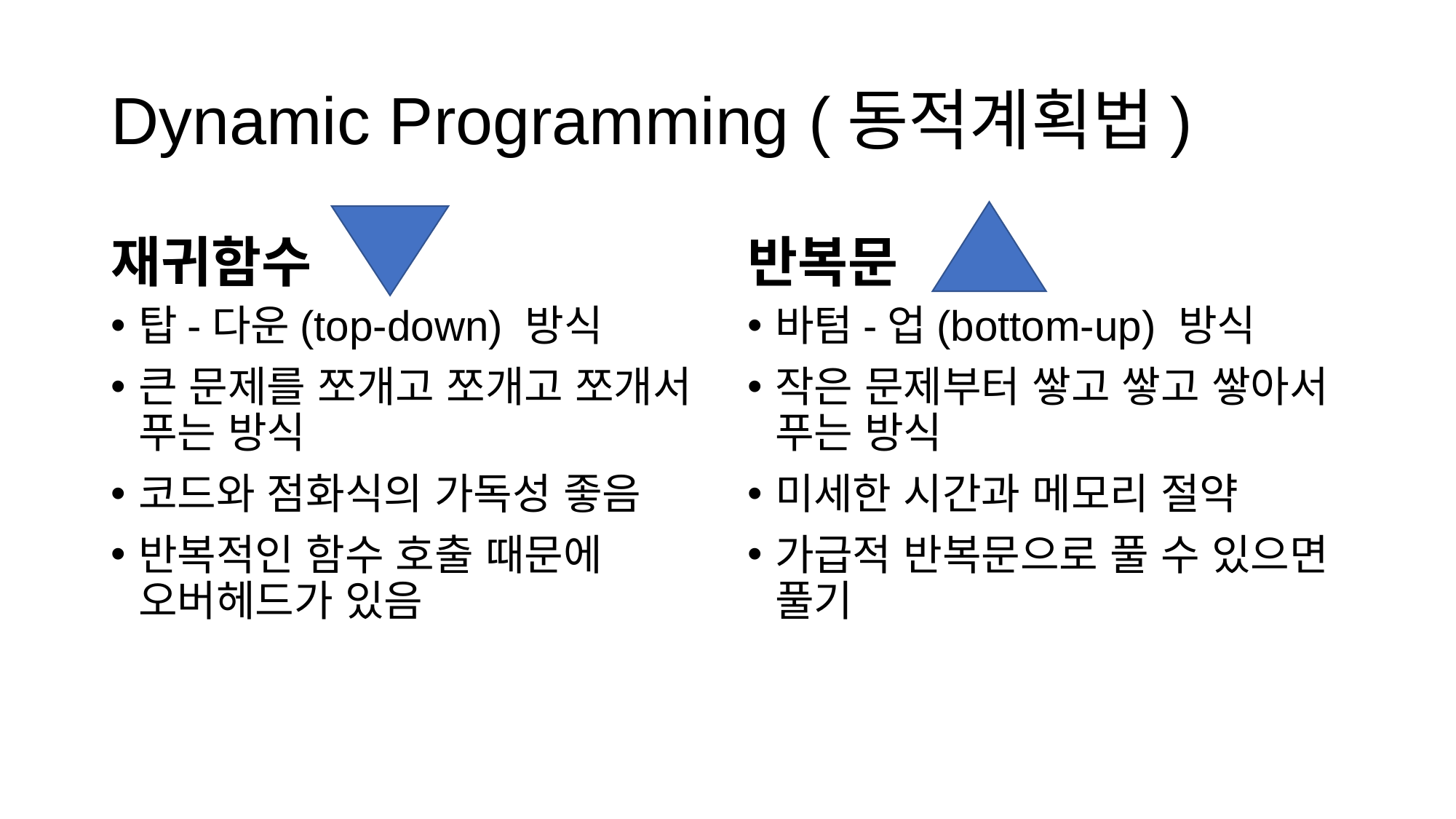

# Dynamic Programming (동적계획법)
재귀함수
반복문

탑-다운(top-down) 방식
큰 문제를 쪼개고 쪼개고 쪼개서 푸는 방식
코드와 점화식의 가독성 좋음
반복적인 함수 호출 때문에 오버헤드가 있음
바텀-업(bottom-up) 방식
작은 문제부터 쌓고 쌓고 쌓아서 푸는 방식
미세한 시간과 메모리 절약
가급적 반복문으로 풀 수 있으면 풀기